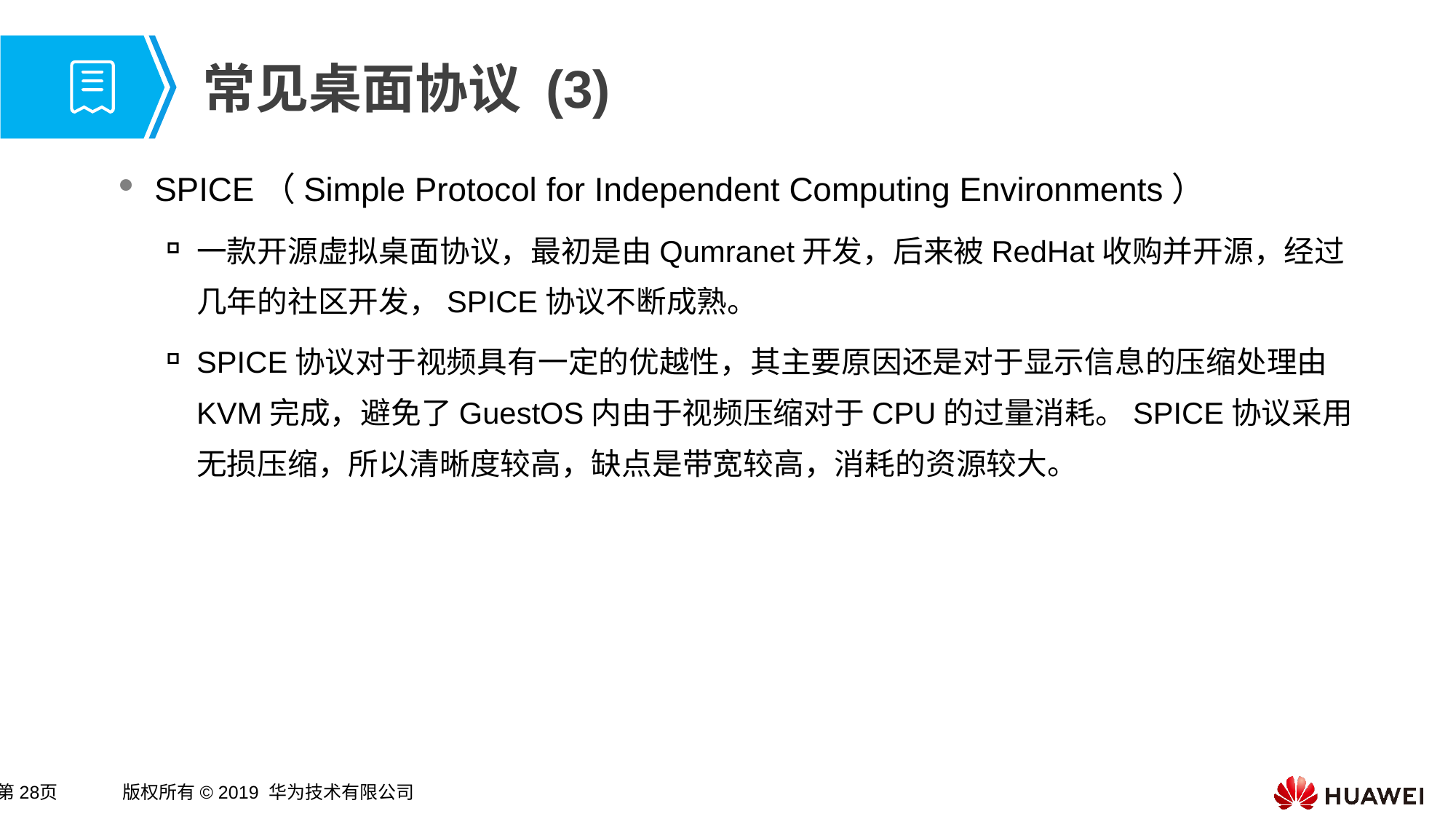

# 常见桌面协议 (3)
SPICE（Simple Protocol for Independent Computing Environments）
一款开源虚拟桌面协议，最初是由Qumranet开发，后来被RedHat收购并开源，经过几年的社区开发，SPICE协议不断成熟。
SPICE协议对于视频具有一定的优越性，其主要原因还是对于显示信息的压缩处理由KVM完成，避免了GuestOS内由于视频压缩对于CPU的过量消耗。SPICE协议采用无损压缩，所以清晰度较高，缺点是带宽较高，消耗的资源较大。